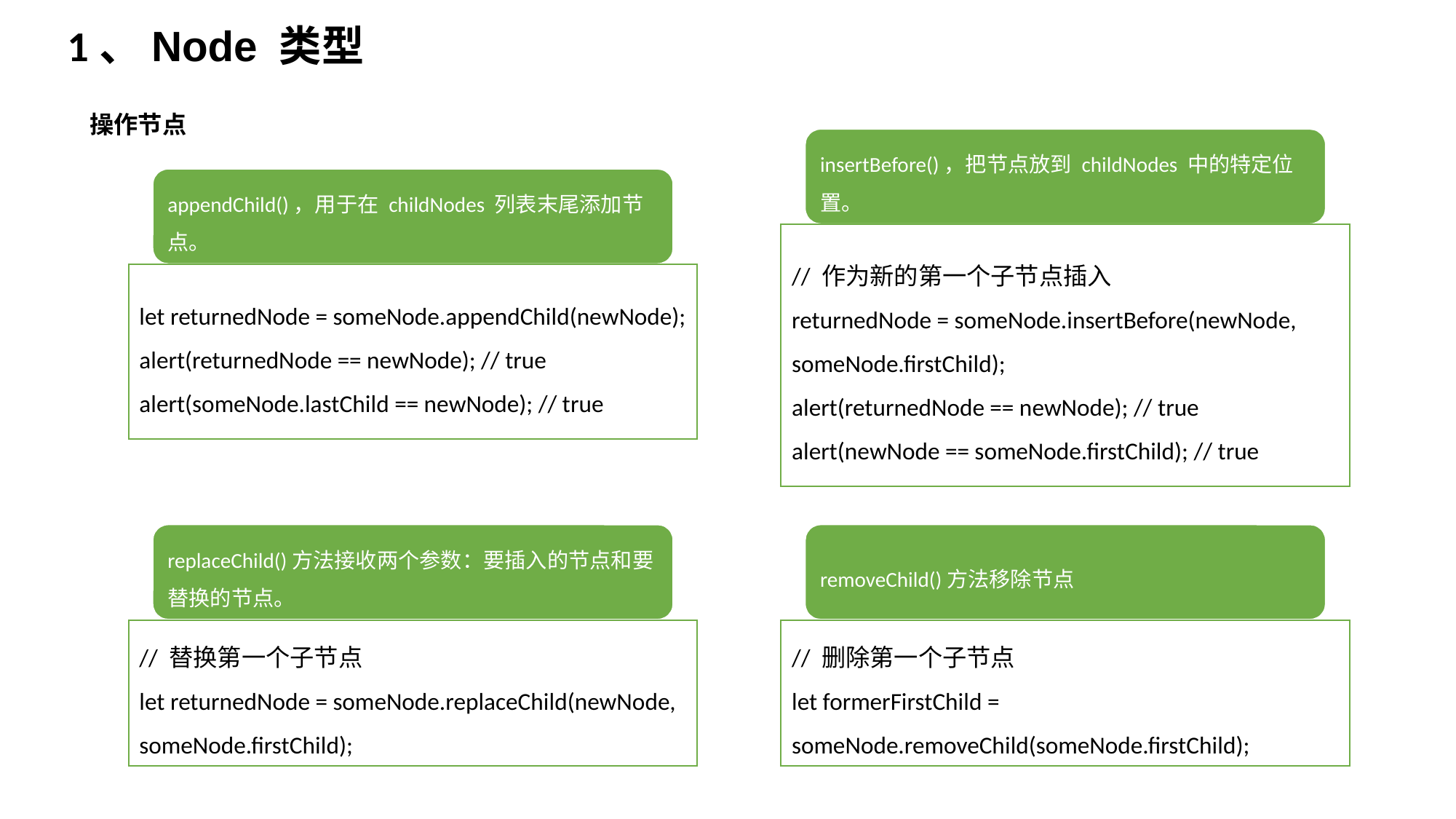

1、Node 类型
操作节点
insertBefore()，把节点放到 childNodes 中的特定位置。
// 作为新的第一个子节点插入
returnedNode = someNode.insertBefore(newNode, someNode.firstChild);
alert(returnedNode == newNode); // true
alert(newNode == someNode.firstChild); // true
appendChild()，用于在 childNodes 列表末尾添加节点。
let returnedNode = someNode.appendChild(newNode);
alert(returnedNode == newNode); // true
alert(someNode.lastChild == newNode); // true
replaceChild()方法接收两个参数：要插入的节点和要替换的节点。
// 替换第一个子节点
let returnedNode = someNode.replaceChild(newNode, someNode.firstChild);
removeChild()方法移除节点
// 删除第一个子节点
let formerFirstChild = someNode.removeChild(someNode.firstChild);